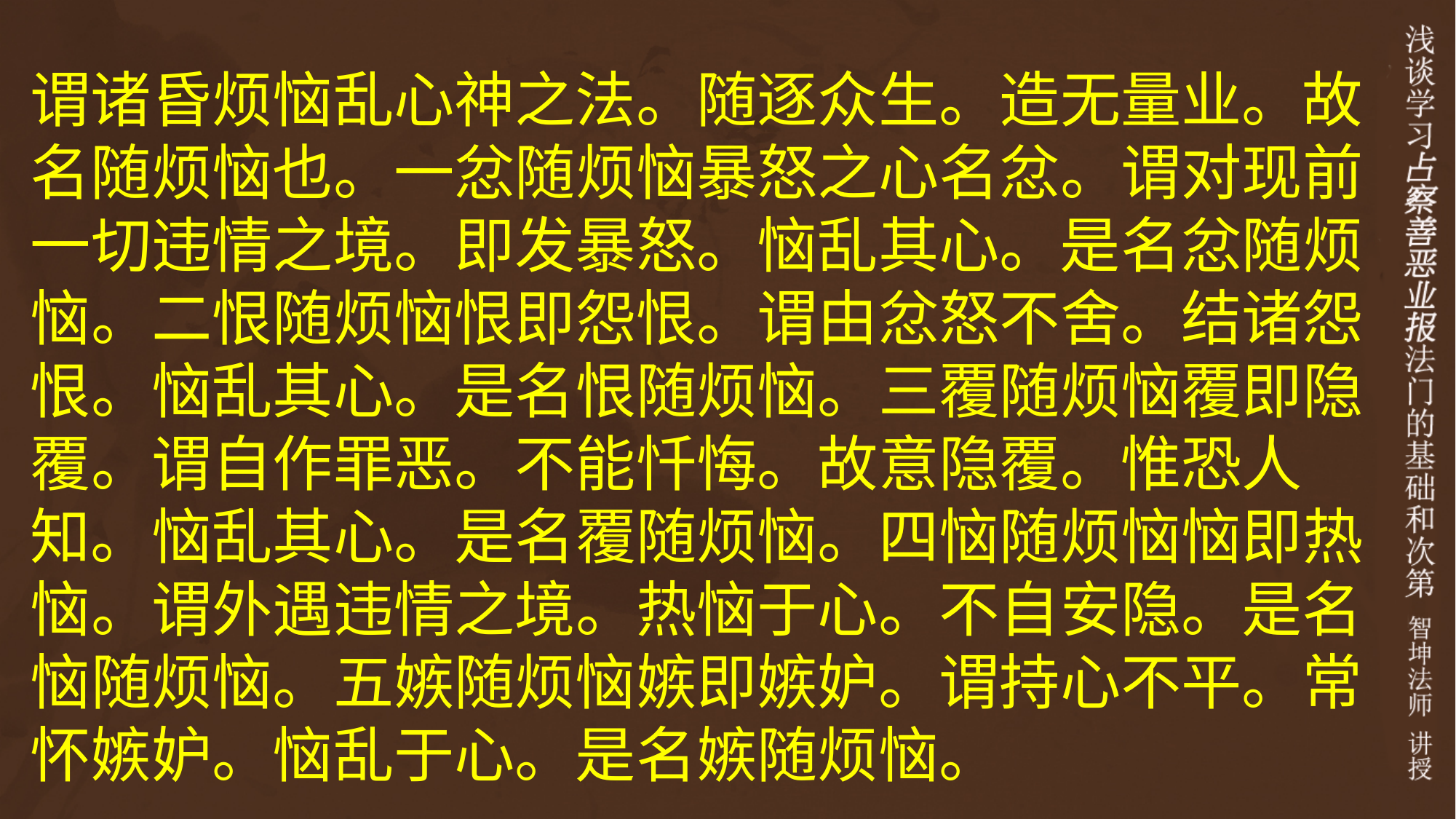

谓诸昏烦恼乱心神之法。随逐众生。造无量业。故名随烦恼也。一忿随烦恼暴怒之心名忿。谓对现前一切违情之境。即发暴怒。恼乱其心。是名忿随烦恼。二恨随烦恼恨即怨恨。谓由忿怒不舍。结诸怨恨。恼乱其心。是名恨随烦恼。三覆随烦恼覆即隐覆。谓自作罪恶。不能忏悔。故意隐覆。惟恐人知。恼乱其心。是名覆随烦恼。四恼随烦恼恼即热恼。谓外遇违情之境。热恼于心。不自安隐。是名恼随烦恼。五嫉随烦恼嫉即嫉妒。谓持心不平。常怀嫉妒。恼乱于心。是名嫉随烦恼。